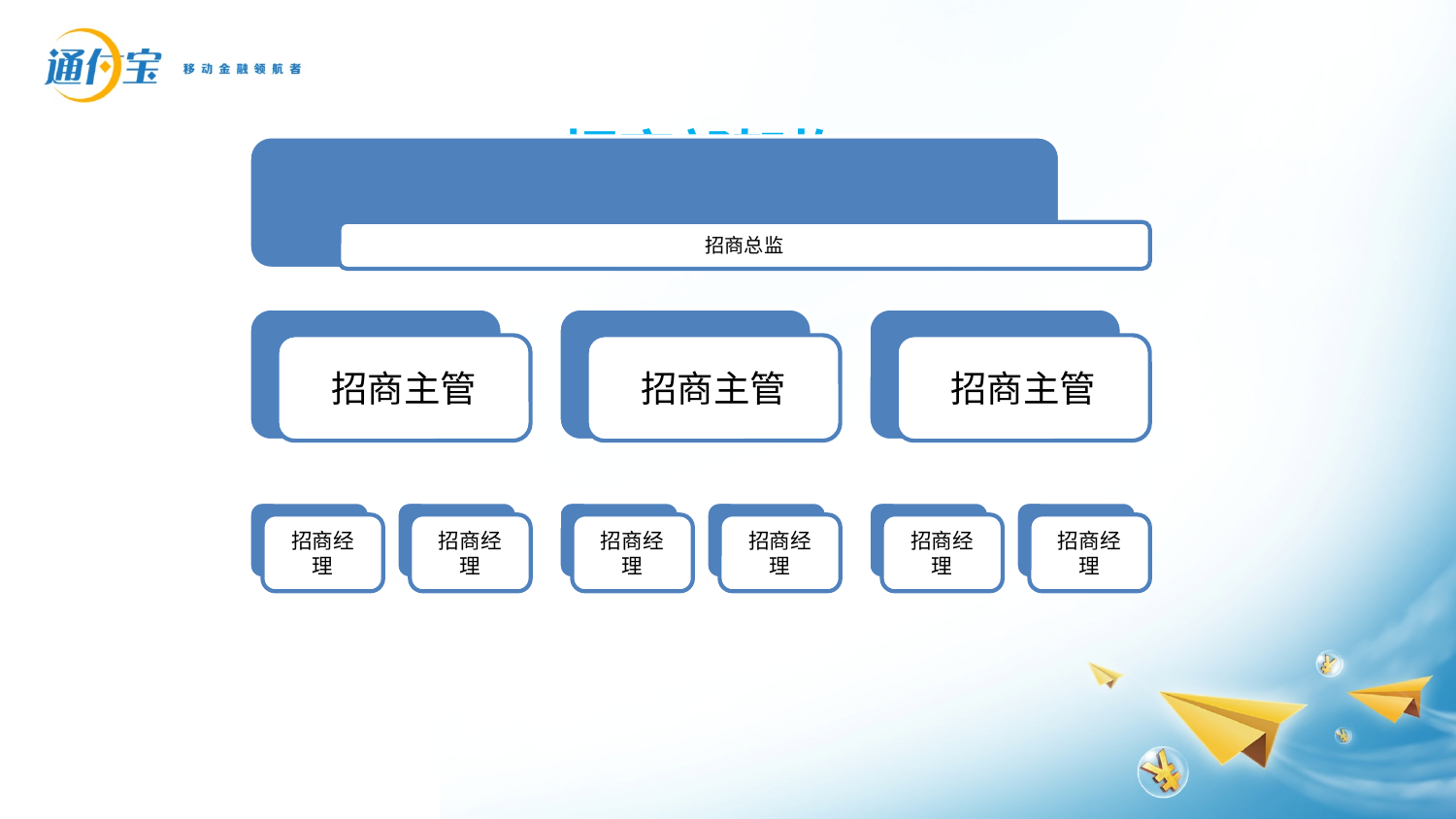

招商部架构
招商总监
招商主管
招商主管
招商主管
招商经理
招商经理
招商经理
招商经理
招商经理
招商经理